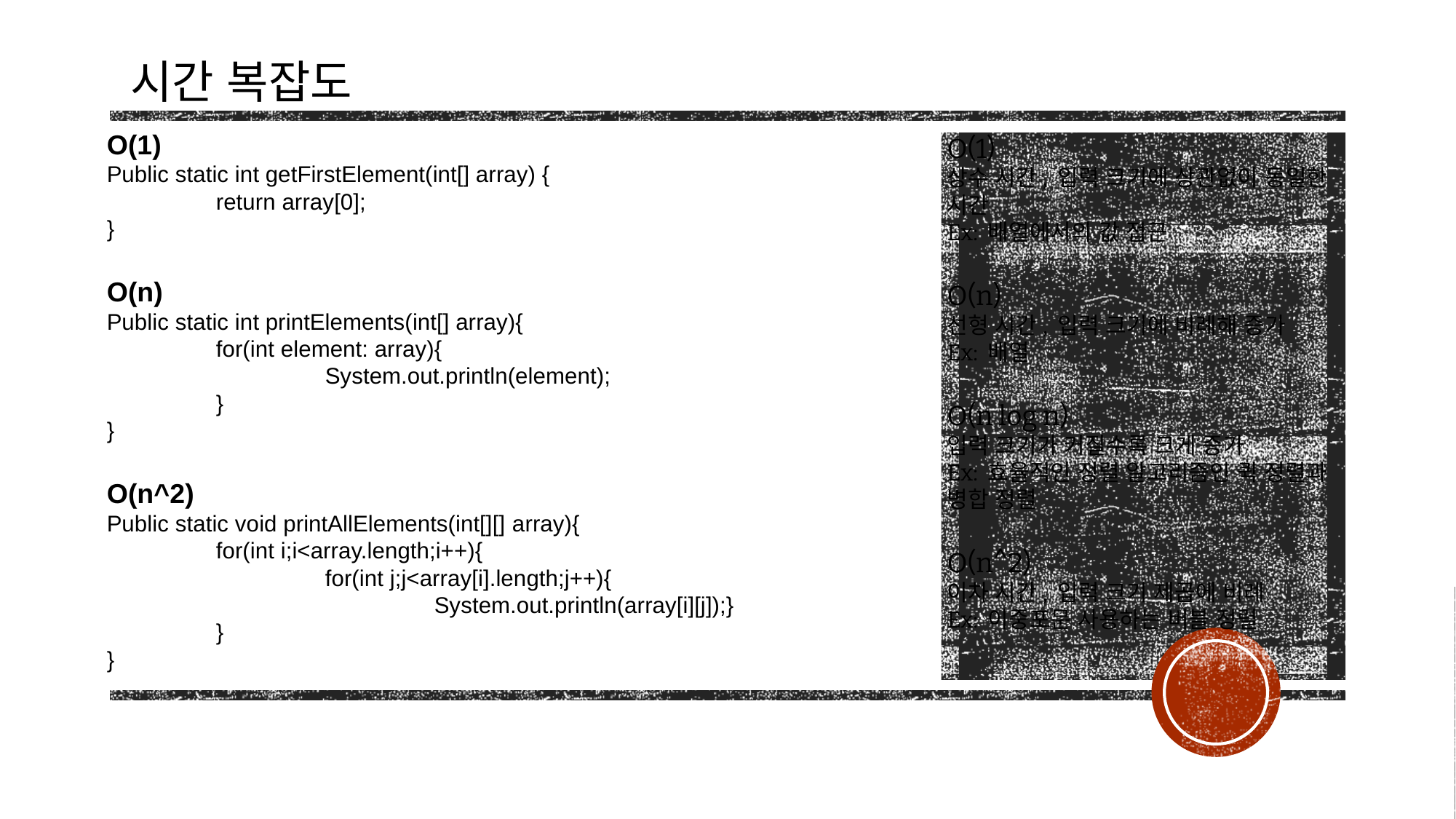

시간 복잡도

O(1)
Public static int getFirstElement(int[] array) {
	return array[0];
}

O(n)
Public static int printElements(int[] array){
	for(int element: array){
		System.out.println(element);
	}
}

O(n^2)
Public static void printAllElements(int[][] array){
	for(int i;i<array.length;i++){
		for(int j;j<array[i].length;j++){
			System.out.println(array[i][j]);}
	}
}

O(1)
상수 시간, 입력 크기에 상관없이 동일한 시간
Ex: 배열에서의 값 접근

O(n)
선형 시간, 입력 크기에 비례해 증가
Ex: 배열

O(n log n)
입력 크기가 커질수록 크게 증가
Ex: 효율적인 정렬 알고리즘인 퀵 정렬과 병합 정렬

O(n^2)
이차 시간, 입력 크기 제곱에 비례
Ex: 이중포문 사용하는 버블 정렬